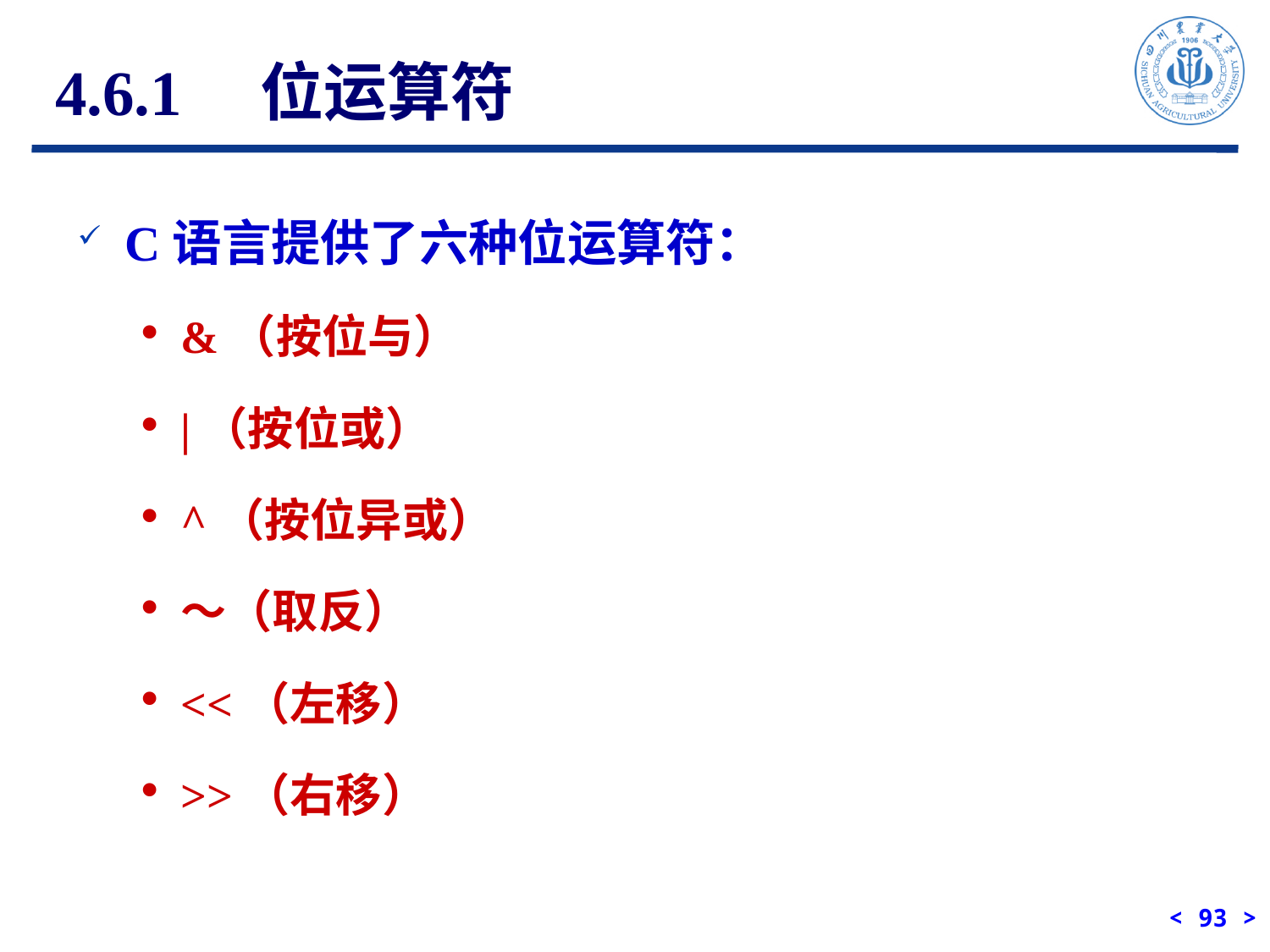

# 4.6.1　位运算符
C语言提供了六种位运算符：
&（按位与）
|（按位或）
^（按位异或）
～（取反）
<<（左移）
>>（右移）